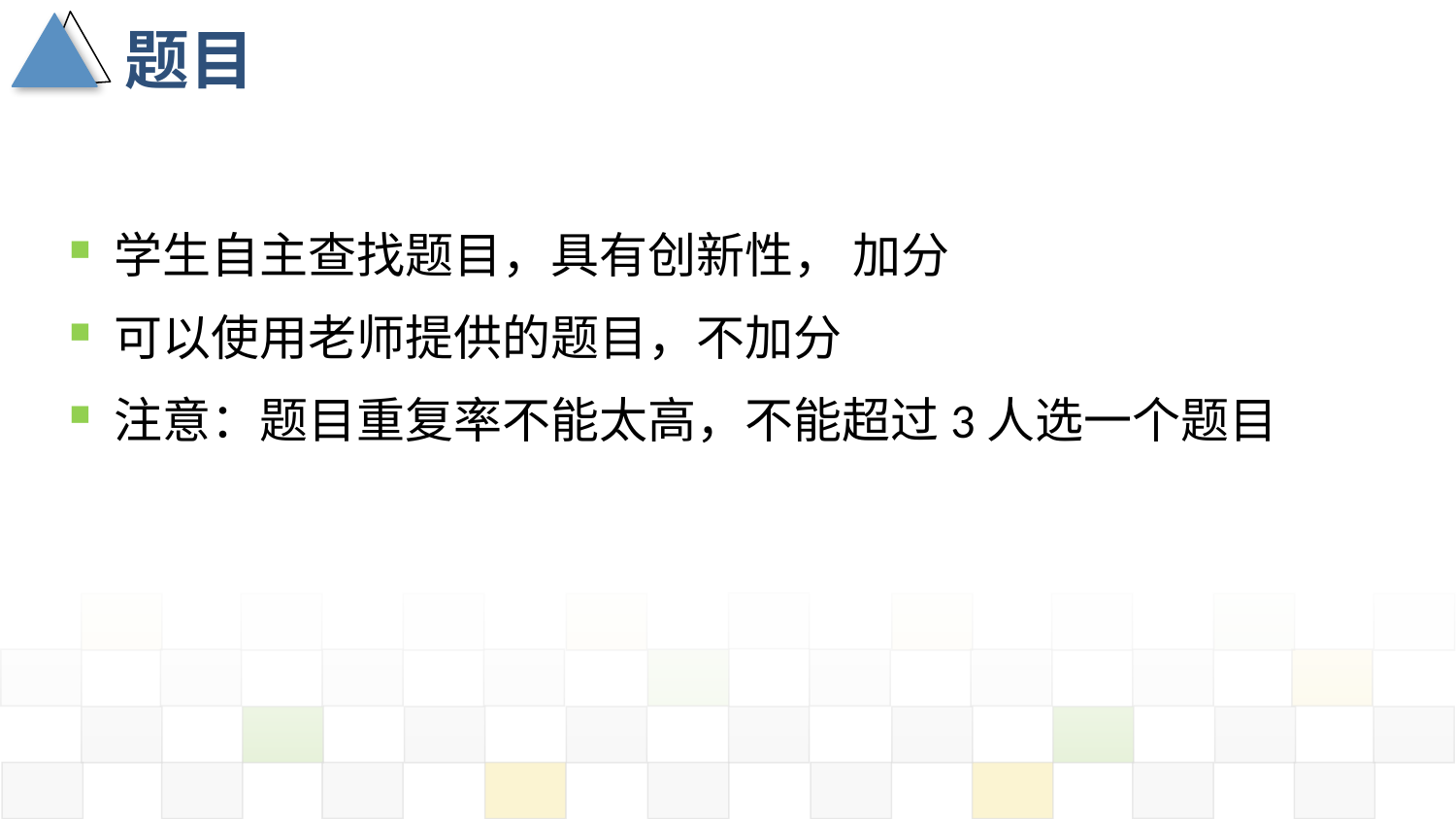

# 题目
 学生自主查找题目，具有创新性， 加分
 可以使用老师提供的题目，不加分
 注意：题目重复率不能太高，不能超过3人选一个题目